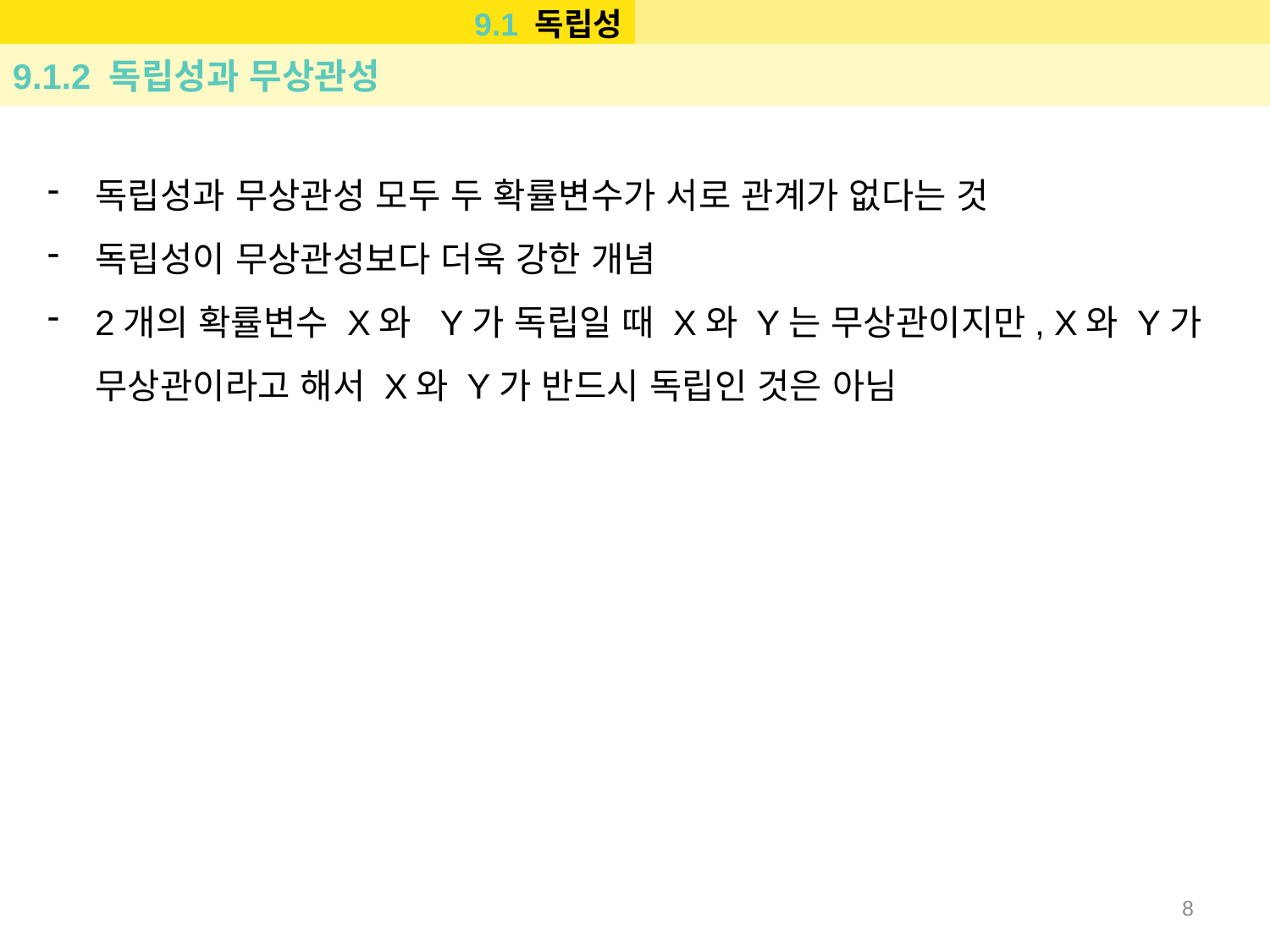

9.1 독립성

9.1.2 독립성과 무상관성
독립성과 무상관성 모두 두 확률변수가 서로 관계가 없다는 것
독립성이 무상관성보다 더욱 강한 개념
2개의 확률변수 X와  Y가 독립일 때 X와 Y는 무상관이지만, X와 Y가 무상관이라고 해서 X와 Y가 반드시 독립인 것은 아님
8